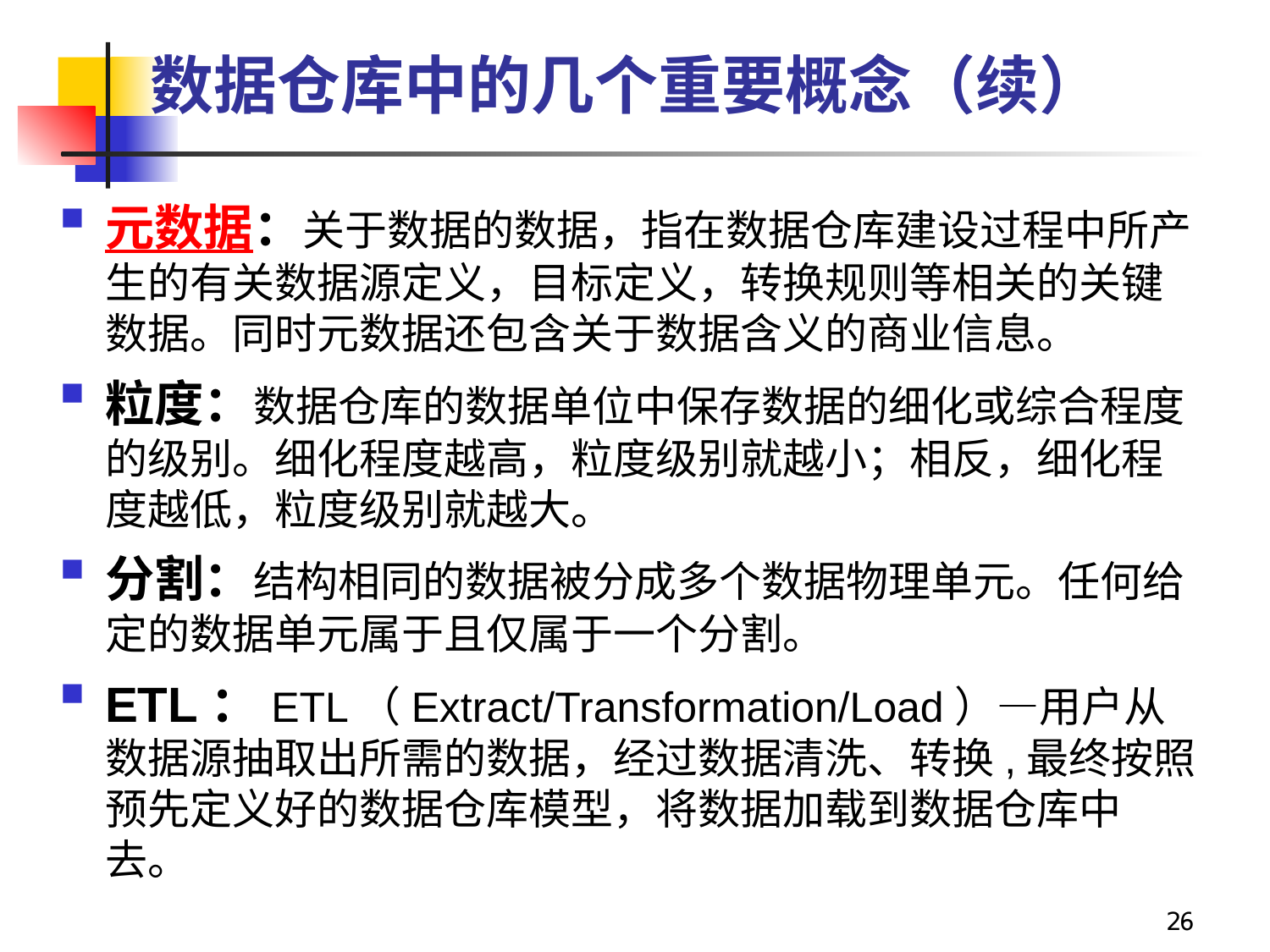

# 数据仓库中的几个重要概念（续）
元数据：关于数据的数据，指在数据仓库建设过程中所产生的有关数据源定义，目标定义，转换规则等相关的关键数据。同时元数据还包含关于数据含义的商业信息。
粒度：数据仓库的数据单位中保存数据的细化或综合程度的级别。细化程度越高，粒度级别就越小；相反，细化程度越低，粒度级别就越大。
分割：结构相同的数据被分成多个数据物理单元。任何给定的数据单元属于且仅属于一个分割。
ETL：ETL（Extract/Transformation/Load）—用户从数据源抽取出所需的数据，经过数据清洗、转换,最终按照预先定义好的数据仓库模型，将数据加载到数据仓库中去。
26